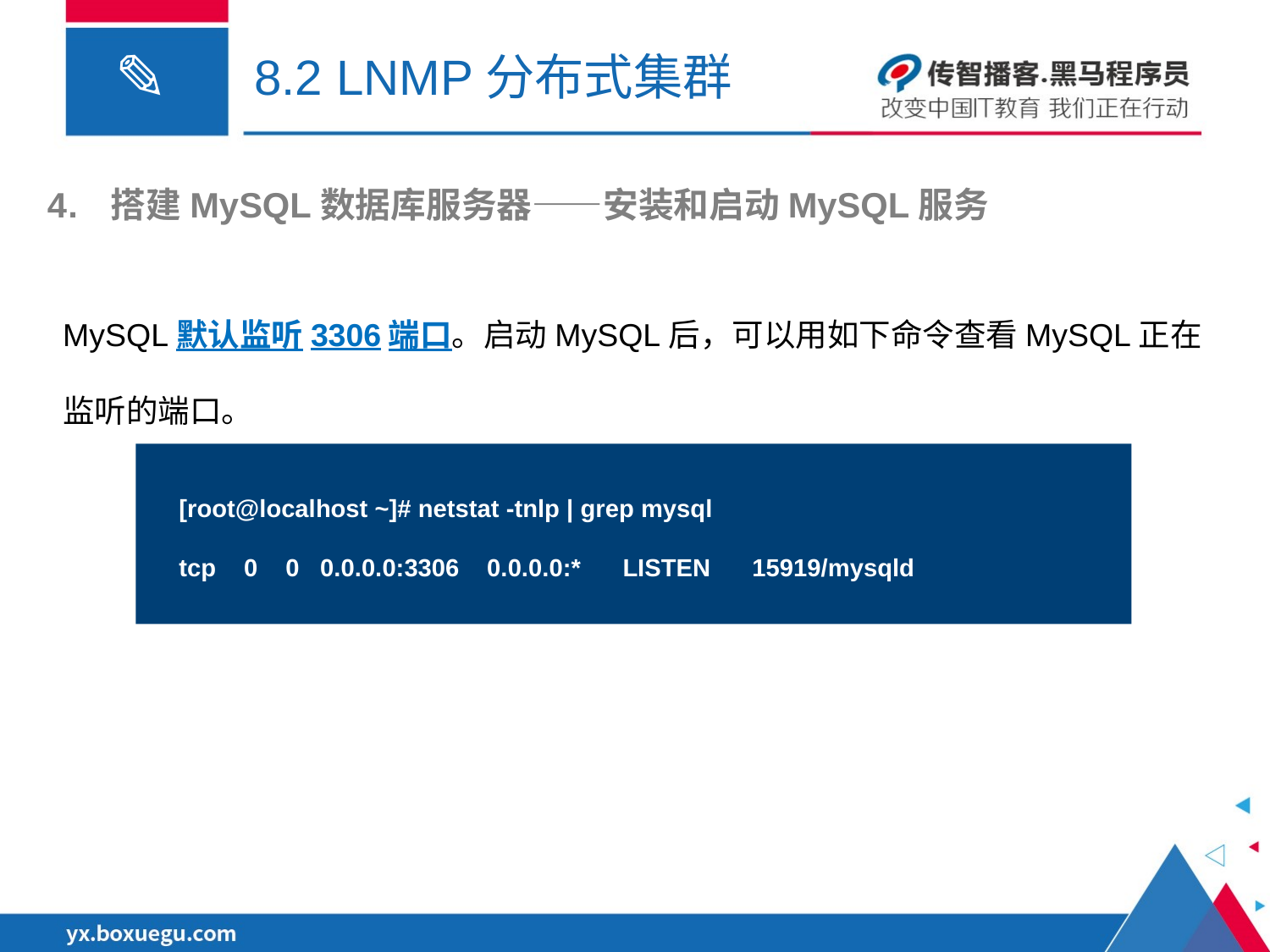

# 8.2 LNMP分布式集群
搭建MySQL数据库服务器——安装和启动MySQL服务
MySQL默认监听3306端口。启动MySQL后，可以用如下命令查看MySQL正在监听的端口。

[root@localhost ~]# netstat -tnlp | grep mysql
tcp    0    0   0.0.0.0:3306    0.0.0.0:*      LISTEN      15919/mysqld